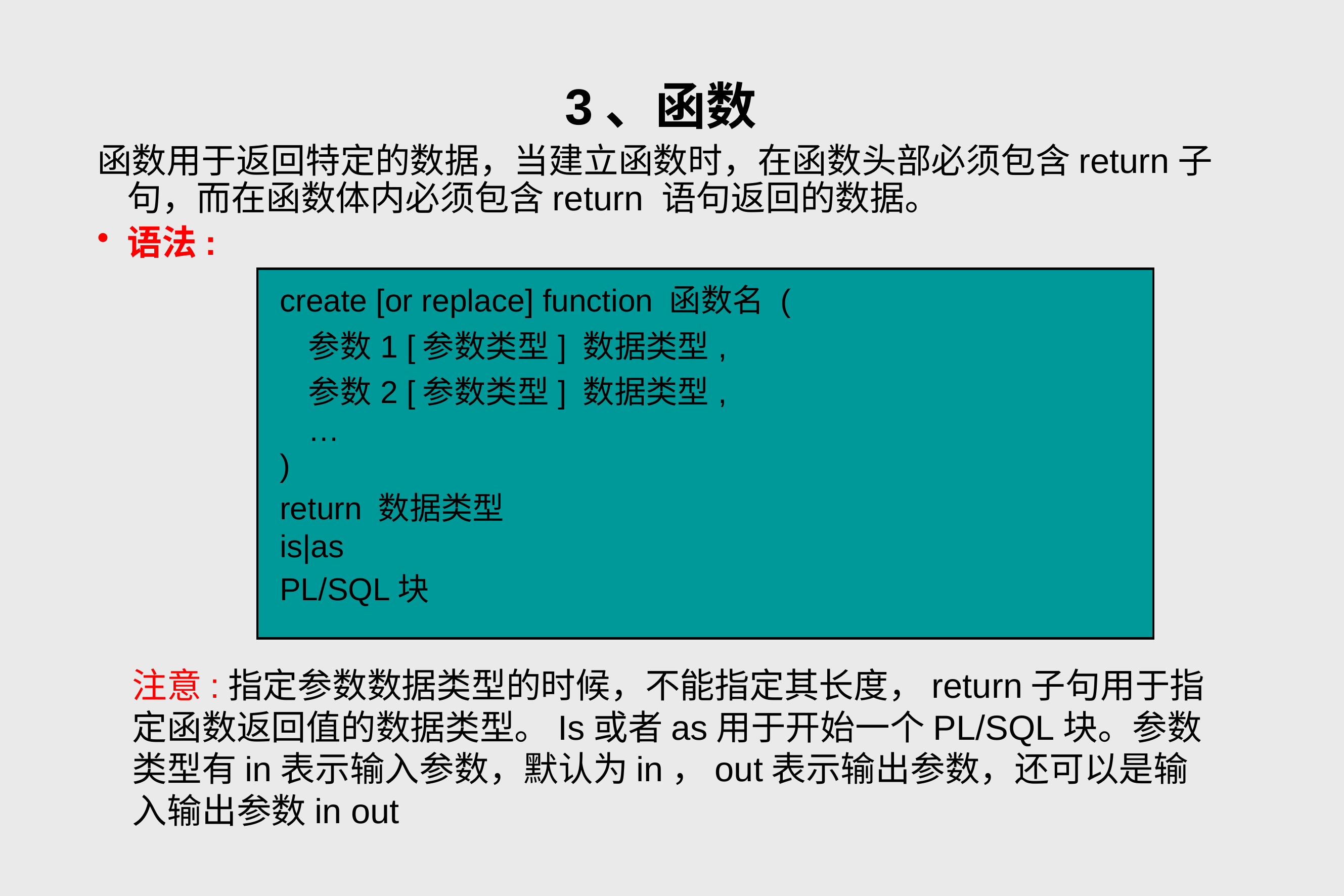

# 3、函数
函数用于返回特定的数据，当建立函数时，在函数头部必须包含return子句，而在函数体内必须包含return 语句返回的数据。
语法:
| create [or replace] function 函数名 ( 参数1 [参数类型] 数据类型, 参数2 [参数类型] 数据类型, … ) return 数据类型 is|as PL/SQL块 |
| --- |
注意:指定参数数据类型的时候，不能指定其长度，return子句用于指定函数返回值的数据类型。Is或者as用于开始一个PL/SQL块。参数类型有in表示输入参数，默认为in，out表示输出参数，还可以是输入输出参数in out